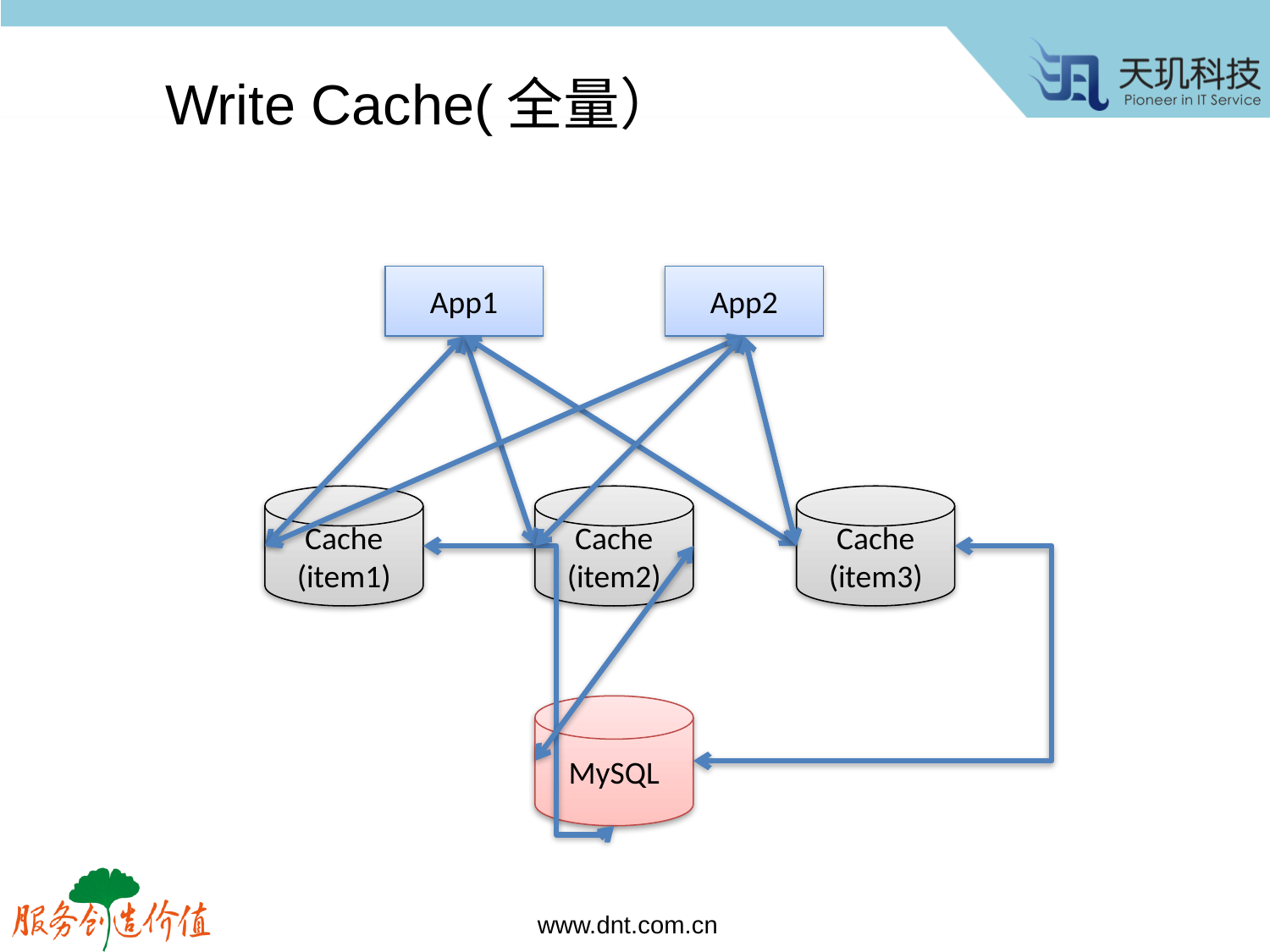

# Write Cache(全量）
App1
App2
Cache
(item1)
Cache
(item2)
Cache
(item3)
MySQL